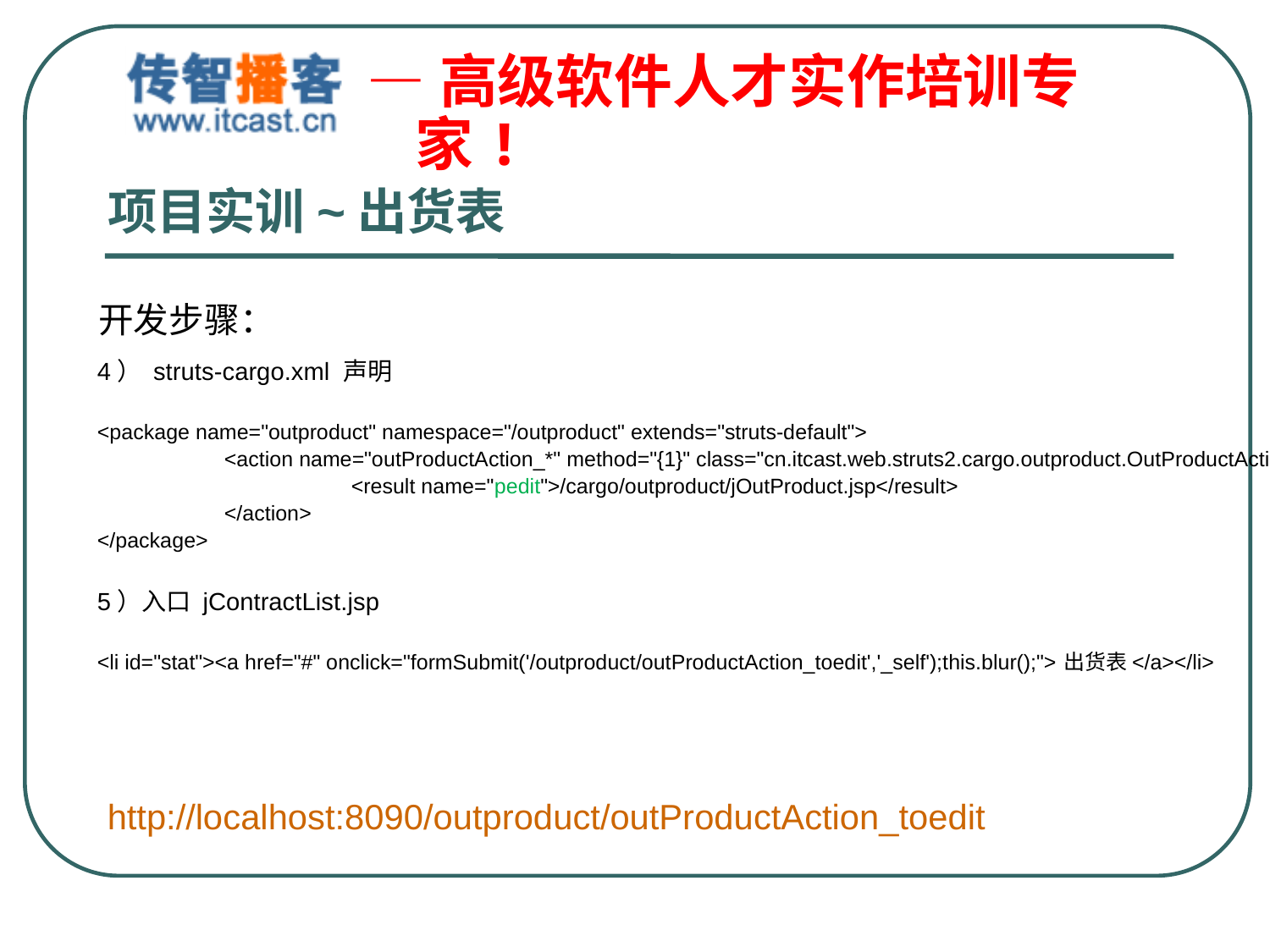

# 项目实训~出货表
开发步骤：
4） struts-cargo.xml 声明

<package name="outproduct" namespace="/outproduct" extends="struts-default">
	<action name="outProductAction_*" method="{1}" class="cn.itcast.web.struts2.cargo.outproduct.OutProductAction">
		<result name="pedit">/cargo/outproduct/jOutProduct.jsp</result>
	</action>
</package>

5）入口 jContractList.jsp

<li id="stat"><a href="#" onclick="formSubmit('/outproduct/outProductAction_toedit','_self');this.blur();">出货表</a></li>
http://localhost:8090/outproduct/outProductAction_toedit